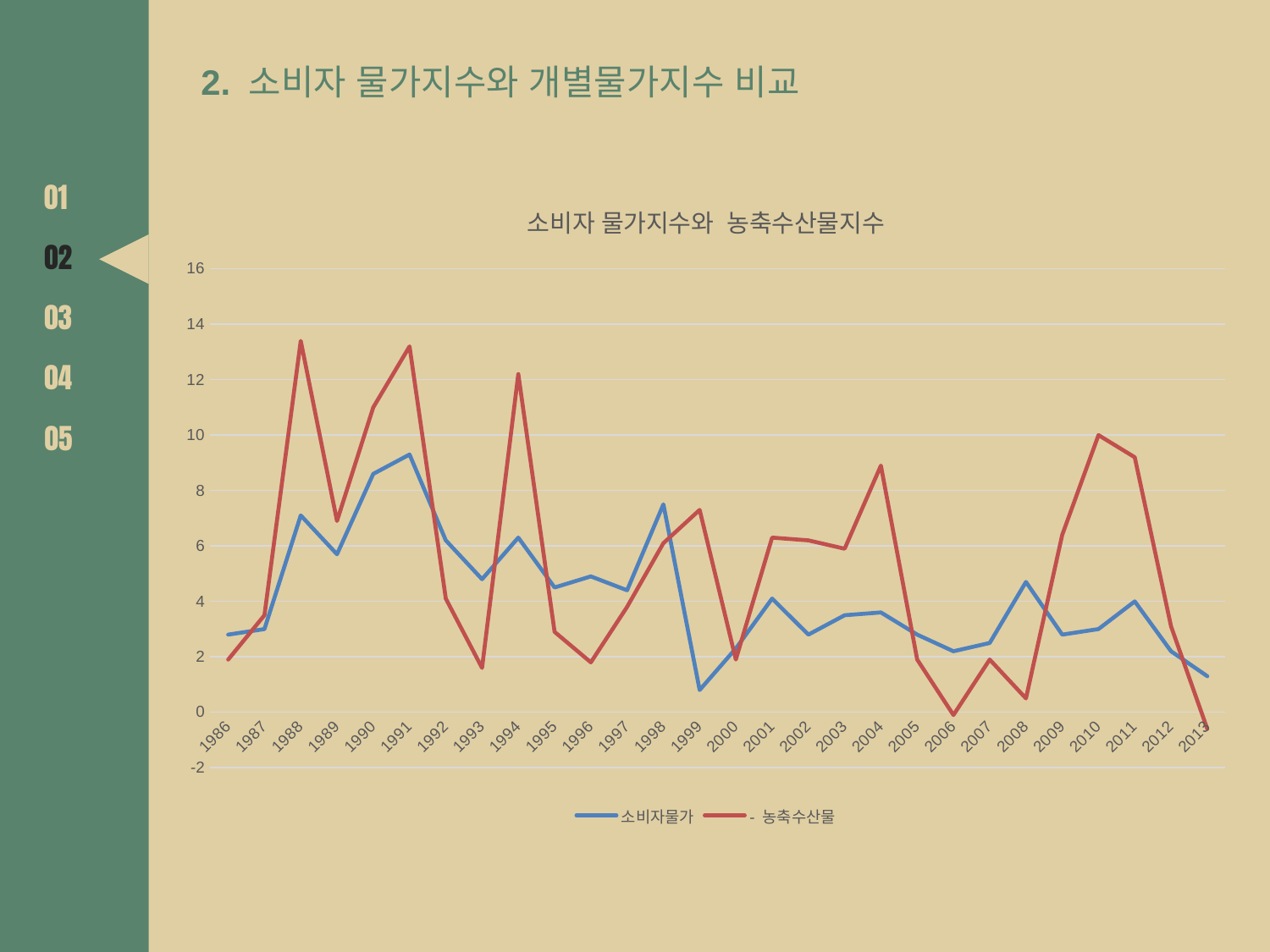

2. 소비자 물가지수와 개별물가지수 비교
01

### Chart: 소비자 물가지수와  농축수산물지수

| Category | 소비자물가 | - 농축수산물 |
|---|---|---|
| 1986 | 2.8 | 1.9 |
| 1987 | 3.0 | 3.5 |
| 1988 | 7.1 | 13.4 |
| 1989 | 5.7 | 6.9 |
| 1990 | 8.6 | 11.0 |
| 1991 | 9.3 | 13.2 |
| 1992 | 6.2 | 4.1 |
| 1993 | 4.8 | 1.6 |
| 1994 | 6.3 | 12.2 |
| 1995 | 4.5 | 2.9 |
| 1996 | 4.9 | 1.8 |
| 1997 | 4.4 | 3.8 |
| 1998 | 7.5 | 6.1 |
| 1999 | 0.8 | 7.3 |
| 2000 | 2.3 | 1.9 |
| 2001 | 4.1 | 6.3 |
| 2002 | 2.8 | 6.2 |
| 2003 | 3.5 | 5.9 |
| 2004 | 3.6 | 8.9 |
| 2005 | 2.8 | 1.9 |
| 2006 | 2.2 | -0.1 |
| 2007 | 2.5 | 1.9 |
| 2008 | 4.7 | 0.5 |
| 2009 | 2.8 | 6.4 |
| 2010 | 3.0 | 10.0 |
| 2011 | 4.0 | 9.2 |
| 2012 | 2.2 | 3.1 |
| 2013 | 1.3 | -0.6 |
02
03
04
05